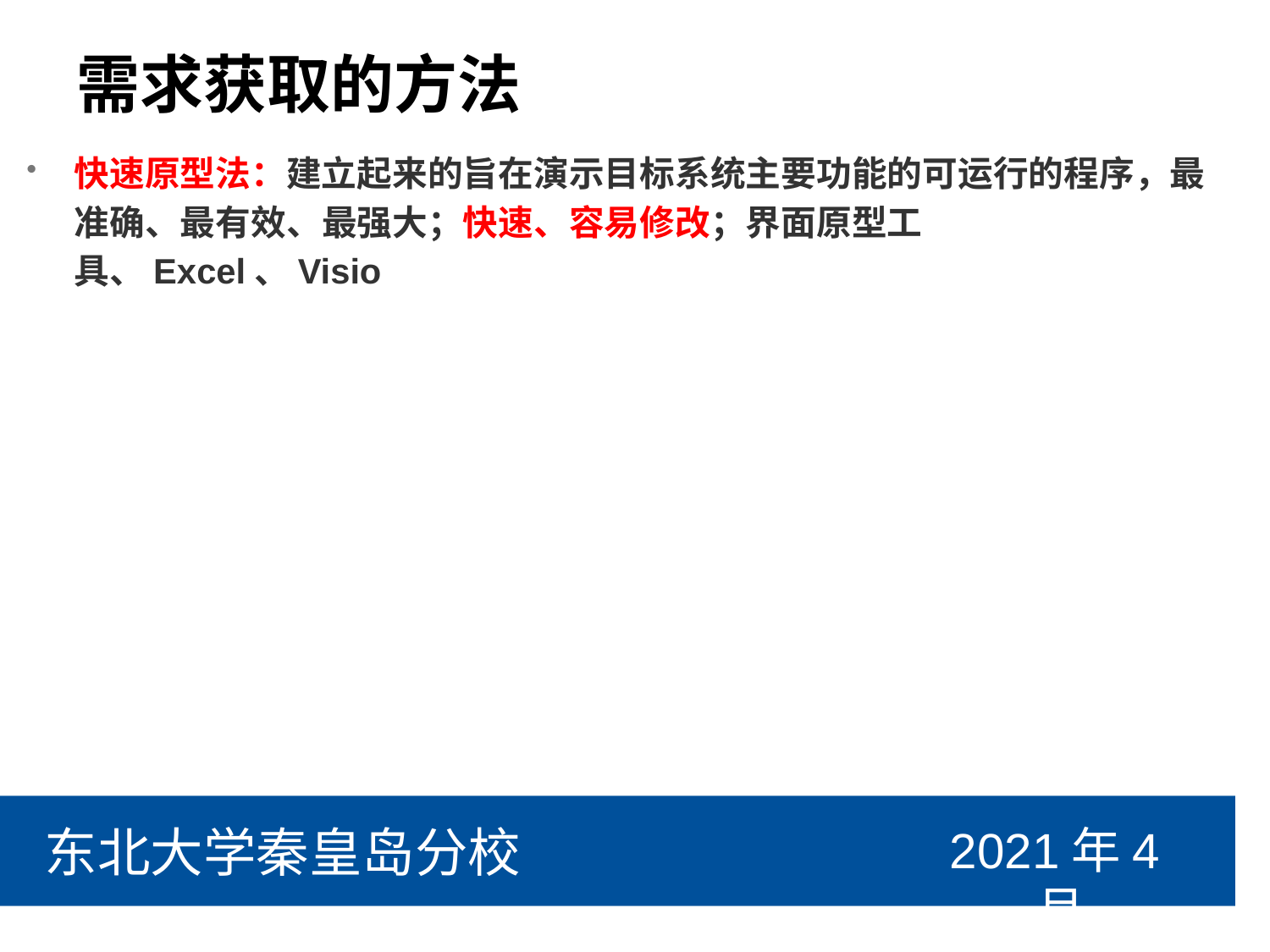

# 需求获取的方法
快速原型法：建立起来的旨在演示目标系统主要功能的可运行的程序，最准确、最有效、最强大；快速、容易修改；界面原型工具、Excel、Visio